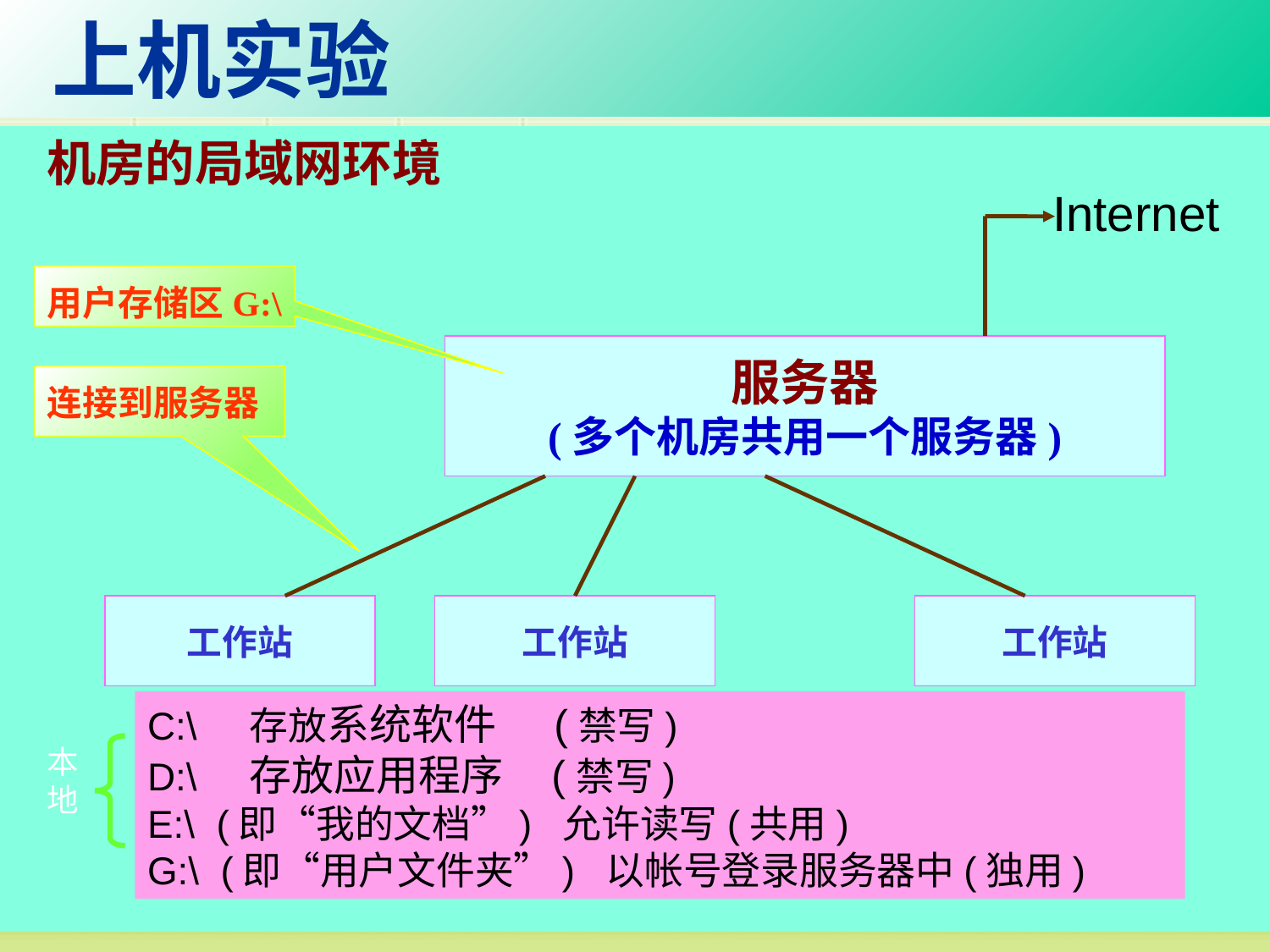

上机实验
  机房的局域网环境

Internet

用户存储区G:\
服务器
(多个机房共用一个服务器)
连接到服务器

工作站
工作站
工作站
C:\    存放系统软件     (禁写)
D:\    存放应用程序    (禁写)
E:\  (即“我的文档”)  允许读写(共用)
G:\  (即“用户文件夹”)  以帐号登录服务器中(独用)
本地